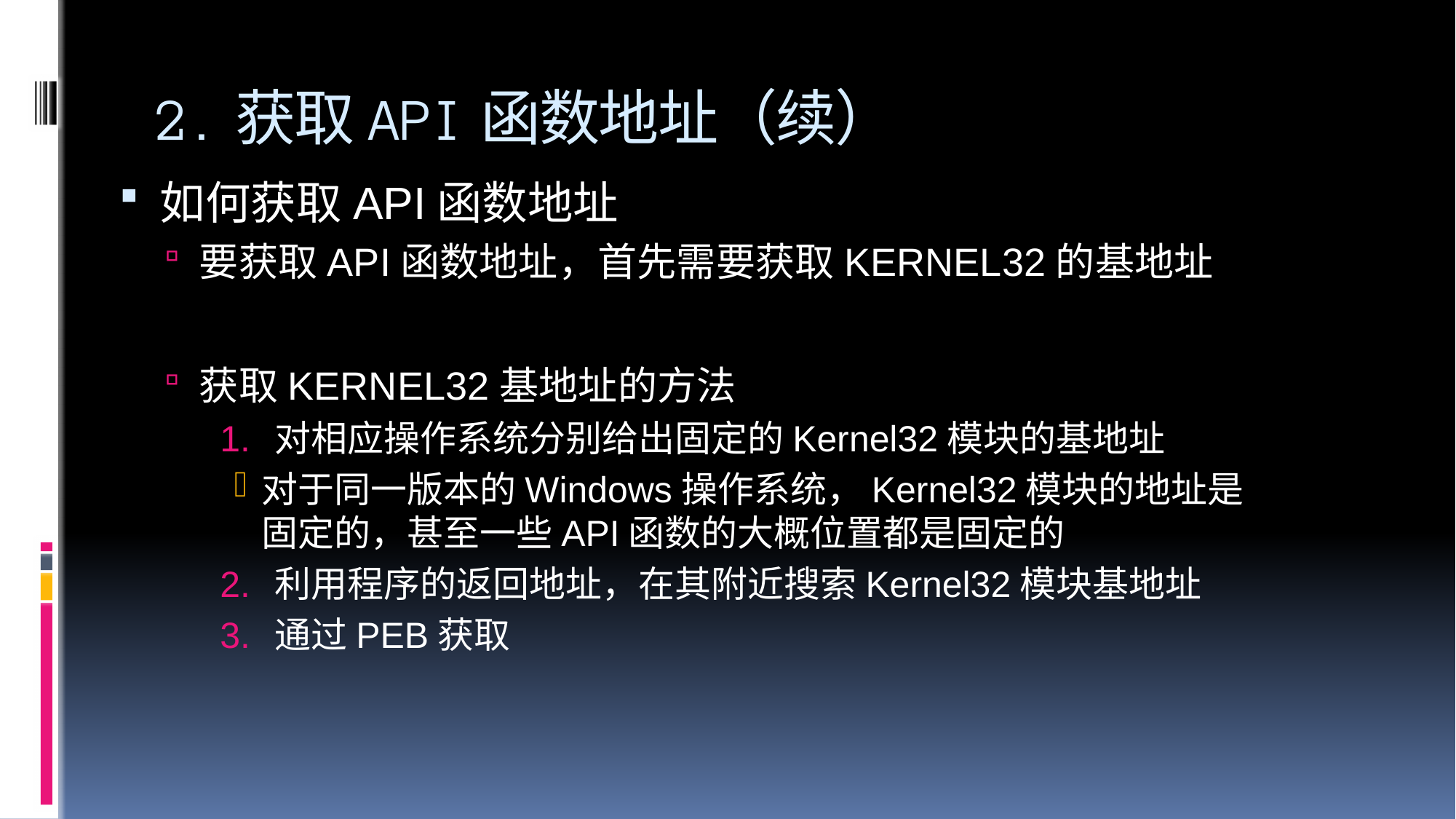

# 2.获取API函数地址（续）
如何获取API函数地址
要获取API函数地址，首先需要获取KERNEL32的基地址

获取KERNEL32基地址的方法
对相应操作系统分别给出固定的Kernel32模块的基地址
对于同一版本的Windows操作系统，Kernel32模块的地址是固定的，甚至一些API函数的大概位置都是固定的
利用程序的返回地址，在其附近搜索Kernel32模块基地址
通过PEB获取